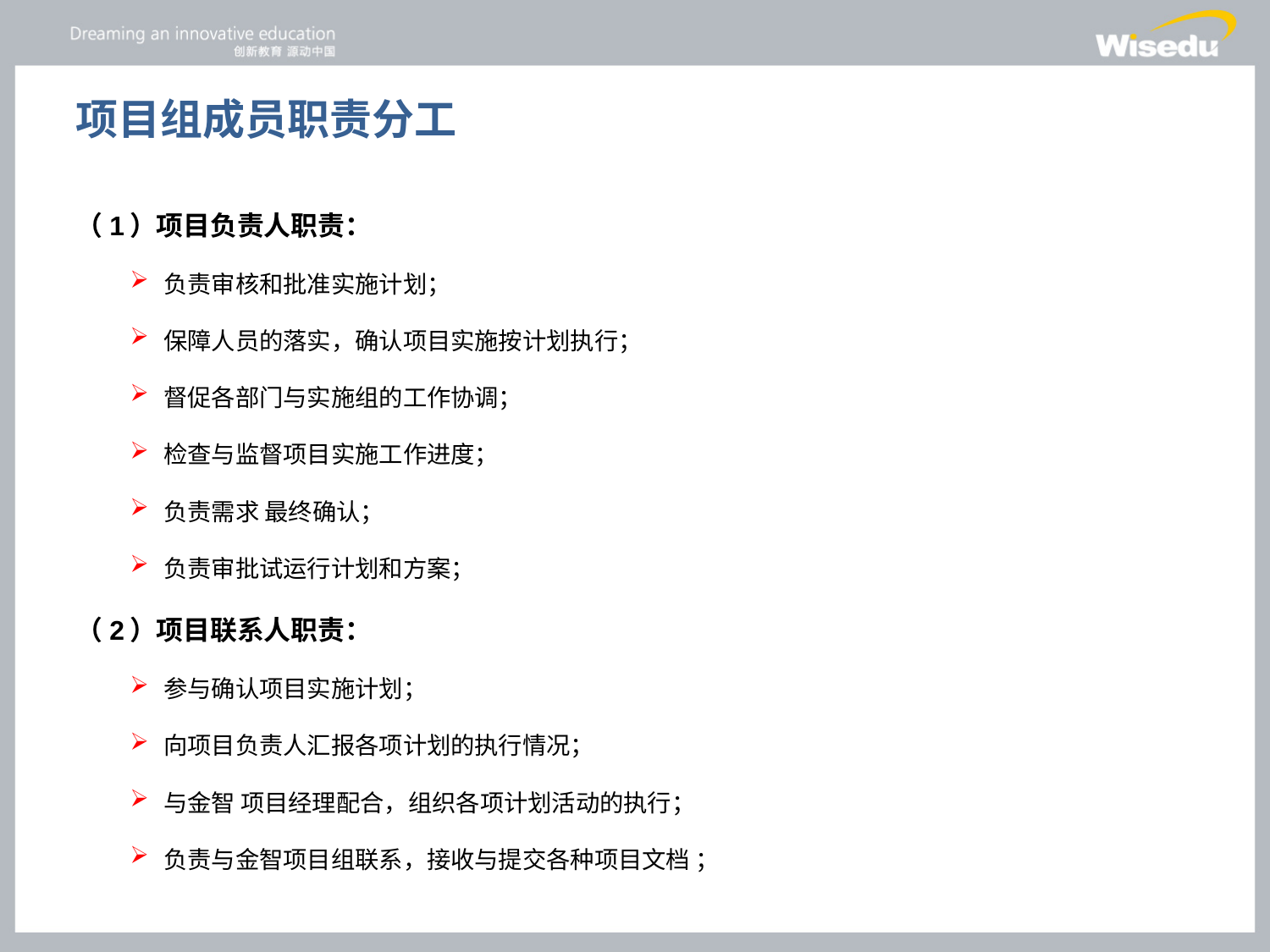

# 项目组成员职责分工
（1）项目负责人职责：
负责审核和批准实施计划；
保障人员的落实，确认项目实施按计划执行；
督促各部门与实施组的工作协调；
检查与监督项目实施工作进度；
负责需求 最终确认；
负责审批试运行计划和方案；
（2）项目联系人职责：
参与确认项目实施计划；
向项目负责人汇报各项计划的执行情况；
与金智 项目经理配合，组织各项计划活动的执行；
负责与金智项目组联系，接收与提交各种项目文档 ；